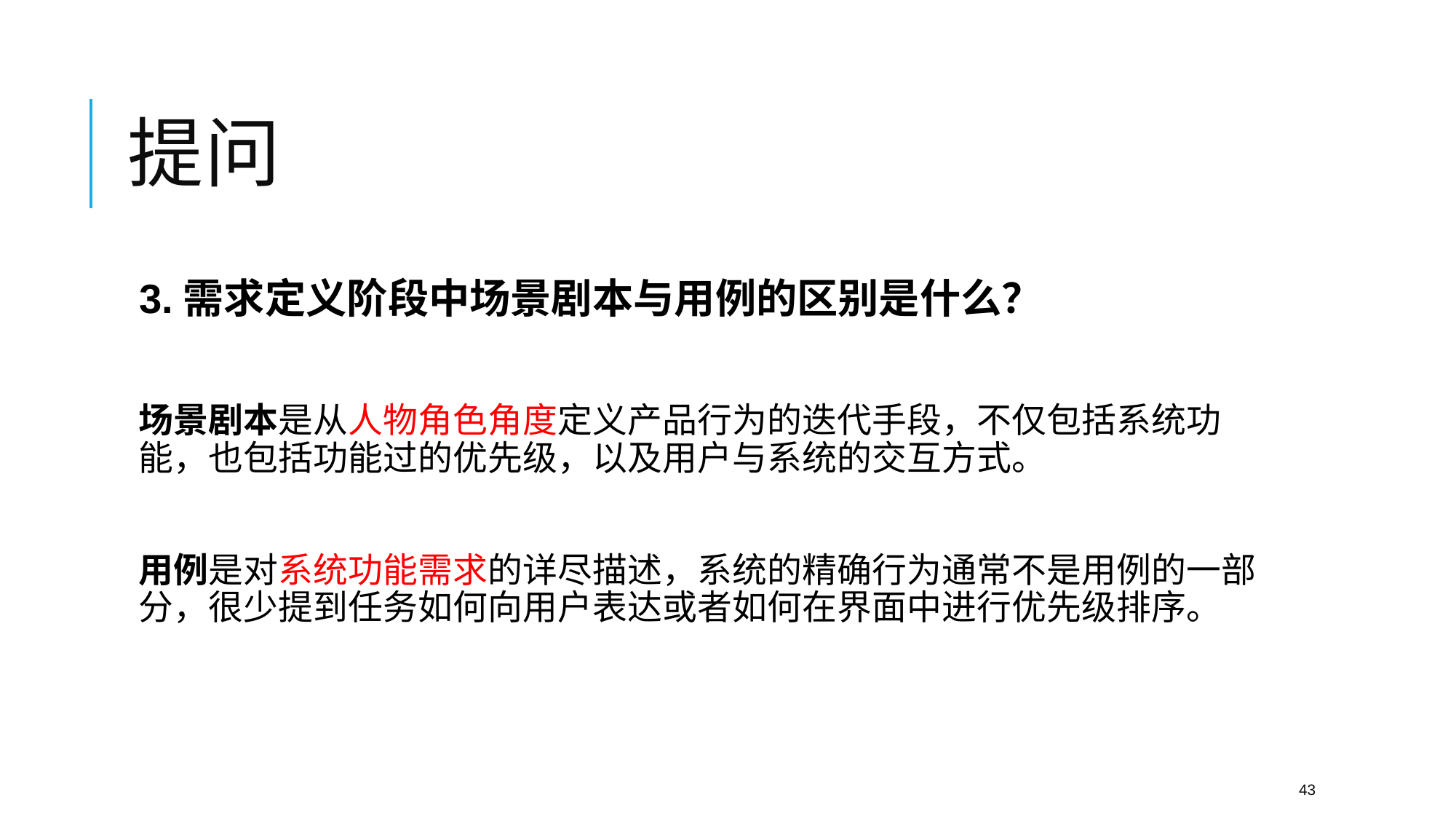

43
# 提问
3.需求定义阶段中场景剧本与用例的区别是什么？

场景剧本是从人物角色角度定义产品行为的迭代手段，不仅包括系统功能，也包括功能过的优先级，以及用户与系统的交互方式。

用例是对系统功能需求的详尽描述，系统的精确行为通常不是用例的一部分，很少提到任务如何向用户表达或者如何在界面中进行优先级排序。